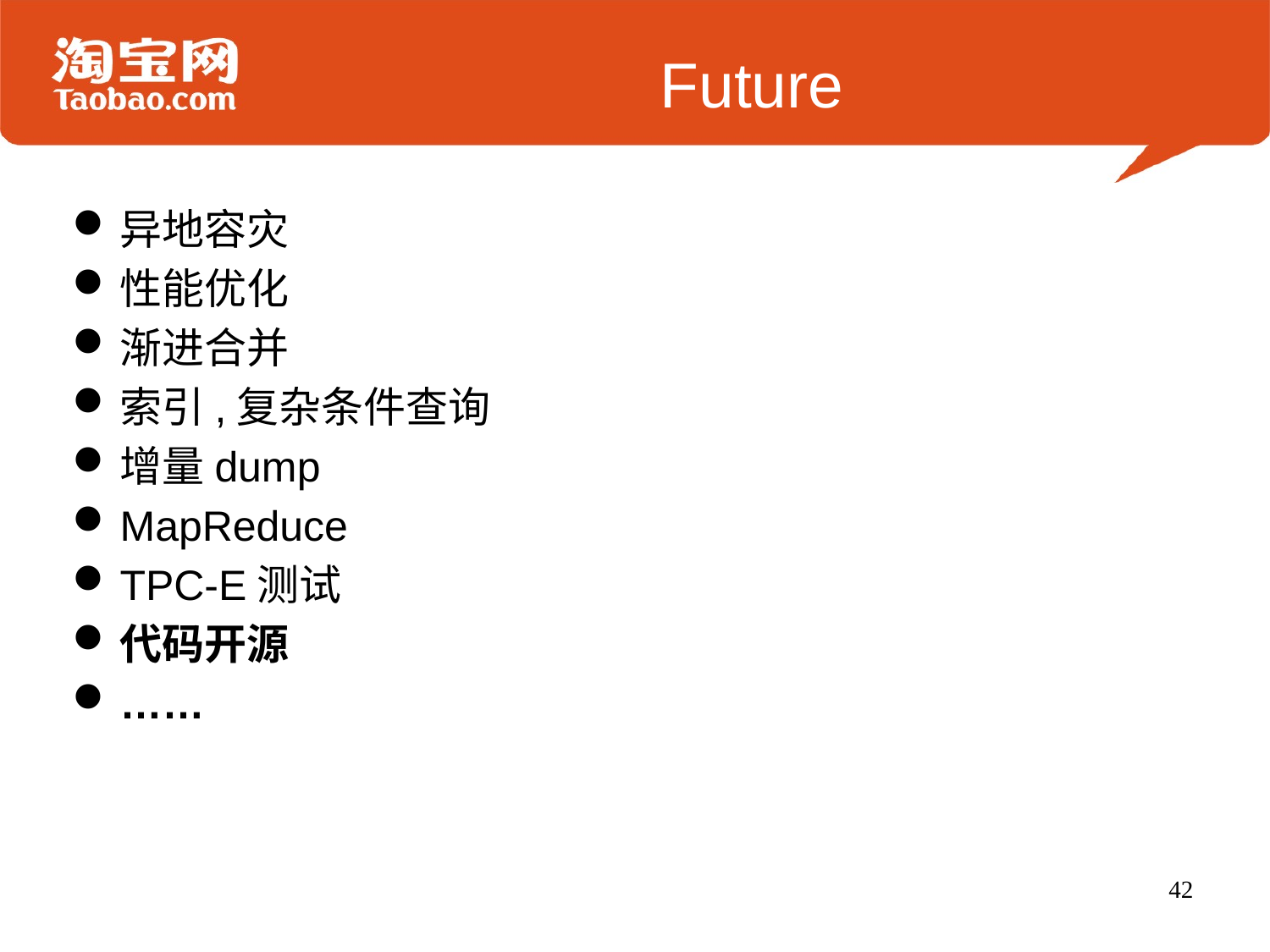

# Future
异地容灾
性能优化
渐进合并
索引,复杂条件查询
增量dump
MapReduce
TPC-E测试
代码开源
……

42